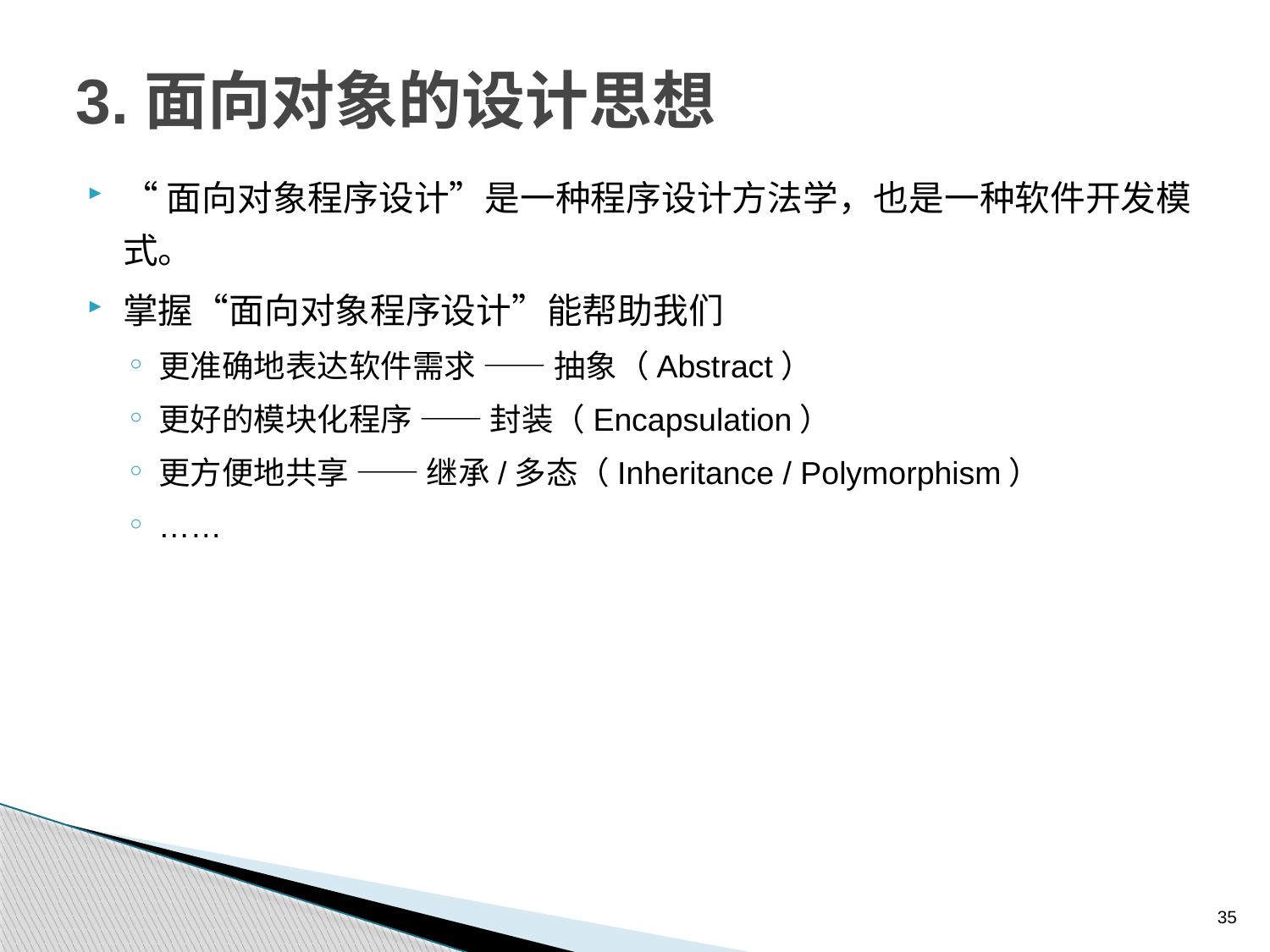

# 3.面向对象的设计思想
“面向对象程序设计”是一种程序设计方法学，也是一种软件开发模式。
掌握“面向对象程序设计”能帮助我们
更准确地表达软件需求 —— 抽象（Abstract）
更好的模块化程序 —— 封装（Encapsulation）
更方便地共享 —— 继承/多态（Inheritance / Polymorphism）
……
35